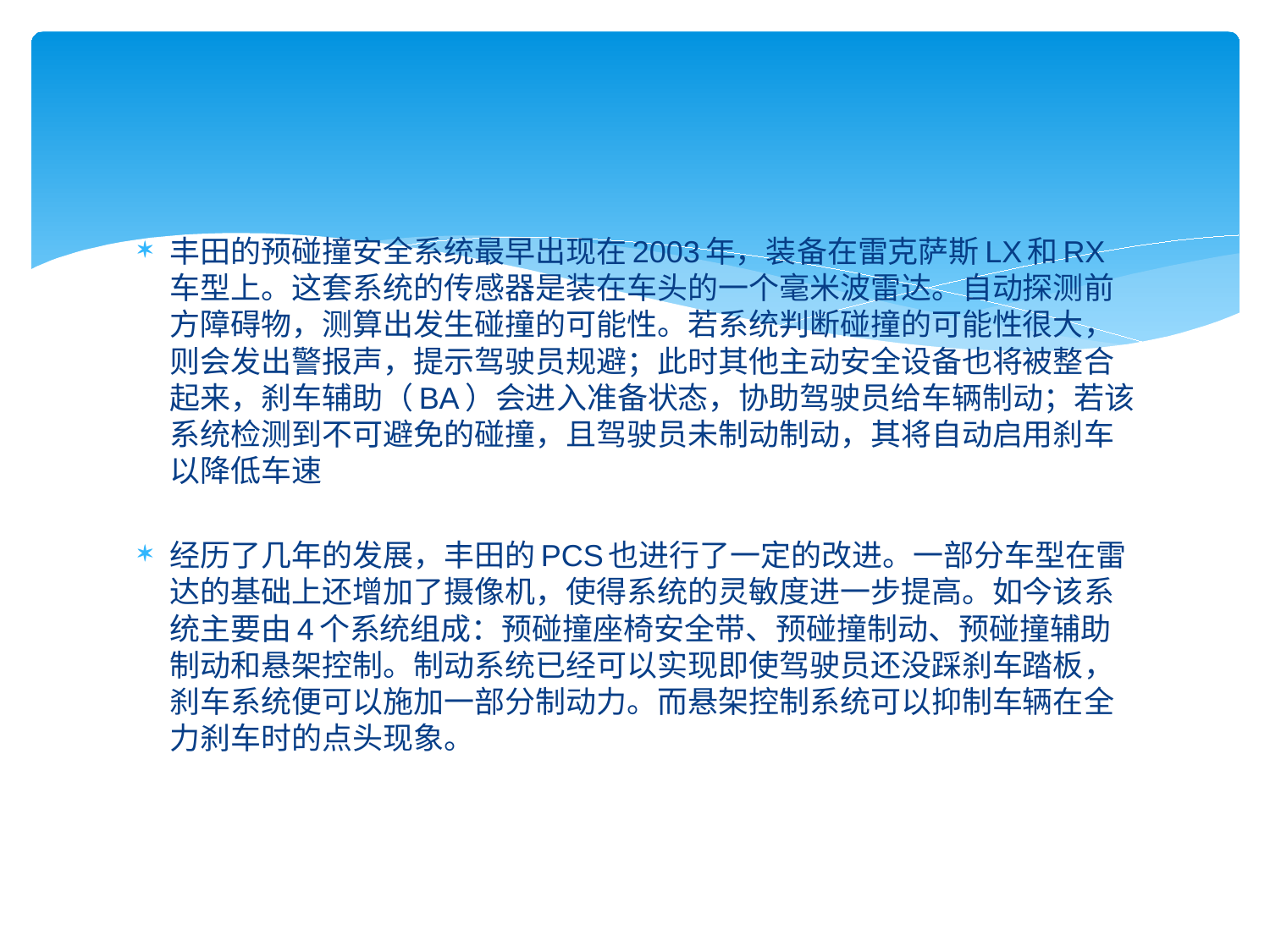

#
丰田的预碰撞安全系统最早出现在2003年，装备在雷克萨斯LX和RX车型上。这套系统的传感器是装在车头的一个毫米波雷达。自动探测前方障碍物，测算出发生碰撞的可能性。若系统判断碰撞的可能性很大，则会发出警报声，提示驾驶员规避；此时其他主动安全设备也将被整合起来，刹车辅助（BA）会进入准备状态，协助驾驶员给车辆制动；若该系统检测到不可避免的碰撞，且驾驶员未制动制动，其将自动启用刹车以降低车速

经历了几年的发展，丰田的PCS也进行了一定的改进。一部分车型在雷达的基础上还增加了摄像机，使得系统的灵敏度进一步提高。如今该系统主要由4个系统组成：预碰撞座椅安全带、预碰撞制动、预碰撞辅助制动和悬架控制。制动系统已经可以实现即使驾驶员还没踩刹车踏板，刹车系统便可以施加一部分制动力。而悬架控制系统可以抑制车辆在全力刹车时的点头现象。